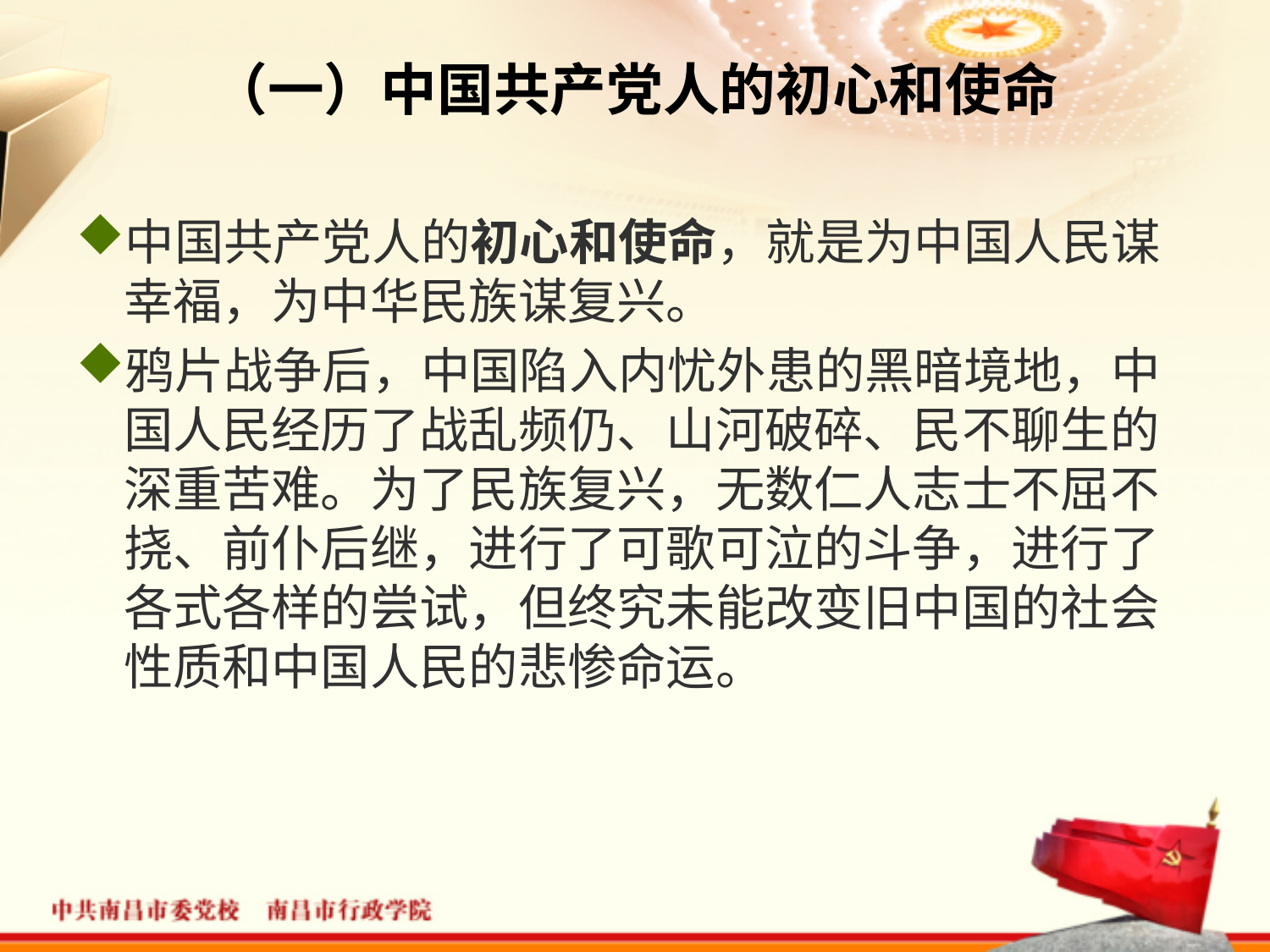

# （一）中国共产党人的初心和使命
中国共产党人的初心和使命，就是为中国人民谋幸福，为中华民族谋复兴。
鸦片战争后，中国陷入内忧外患的黑暗境地，中国人民经历了战乱频仍、山河破碎、民不聊生的深重苦难。为了民族复兴，无数仁人志士不屈不挠、前仆后继，进行了可歌可泣的斗争，进行了各式各样的尝试，但终究未能改变旧中国的社会性质和中国人民的悲惨命运。